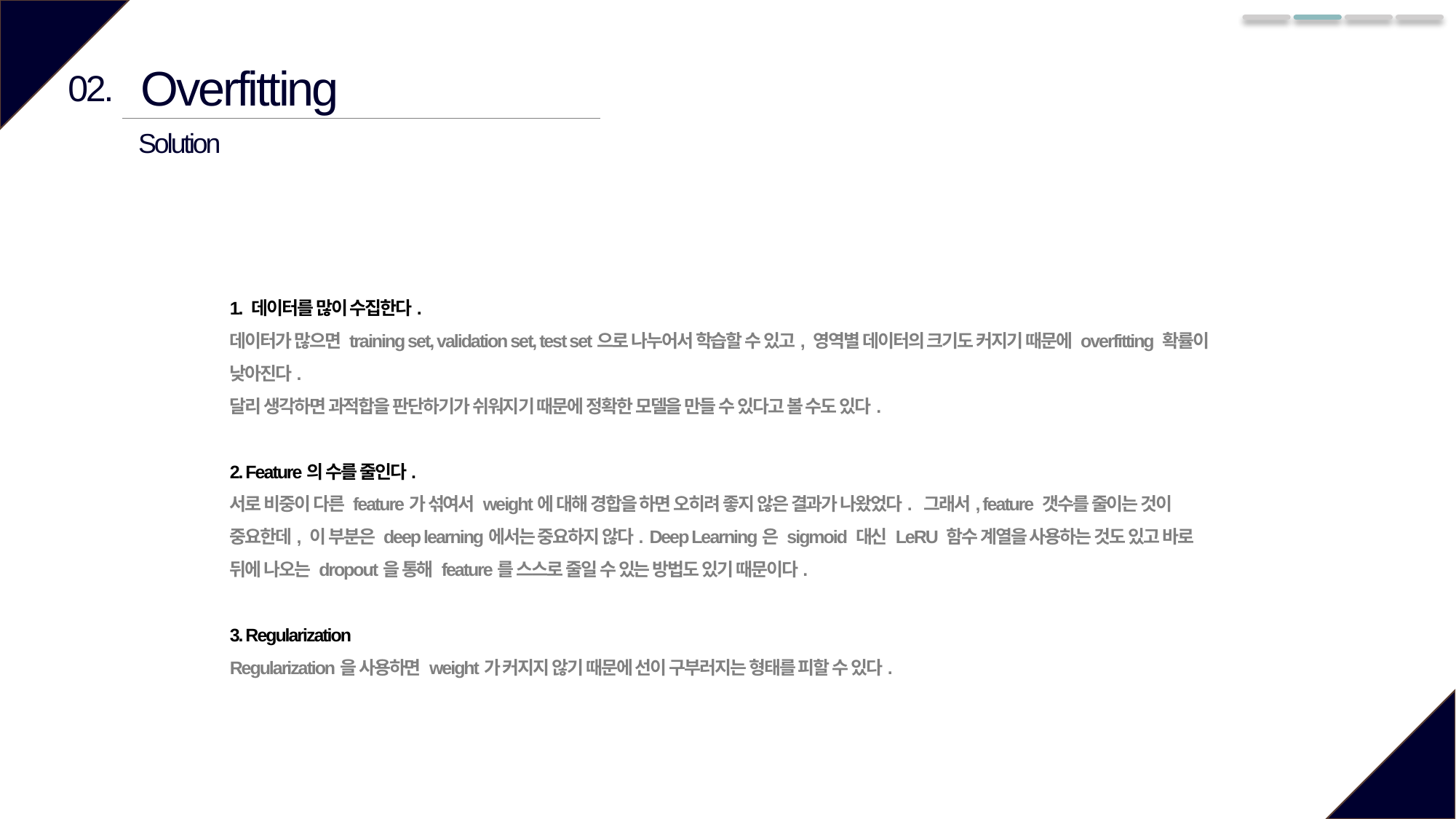

Overfitting
02.
Solution
1. 데이터를 많이 수집한다.
데이터가 많으면 training set, validation set, test set으로 나누어서 학습할 수 있고, 영역별 데이터의 크기도 커지기 때문에 overfitting 확률이 낮아진다.
달리 생각하면 과적합을 판단하기가 쉬워지기 때문에 정확한 모델을 만들 수 있다고 볼 수도 있다.

2. Feature의 수를 줄인다.
서로 비중이 다른 feature가 섞여서 weight에 대해 경합을 하면 오히려 좋지 않은 결과가 나왔었다.  그래서, feature 갯수를 줄이는 것이 중요한데, 이 부분은 deep learning에서는 중요하지 않다.  Deep Learning은 sigmoid 대신 LeRU 함수 계열을 사용하는 것도 있고 바로 뒤에 나오는 dropout을 통해 feature를 스스로 줄일 수 있는 방법도 있기 때문이다.

3. Regularization
Regularization을 사용하면 weight가 커지지 않기 때문에 선이 구부러지는 형태를 피할 수 있다.